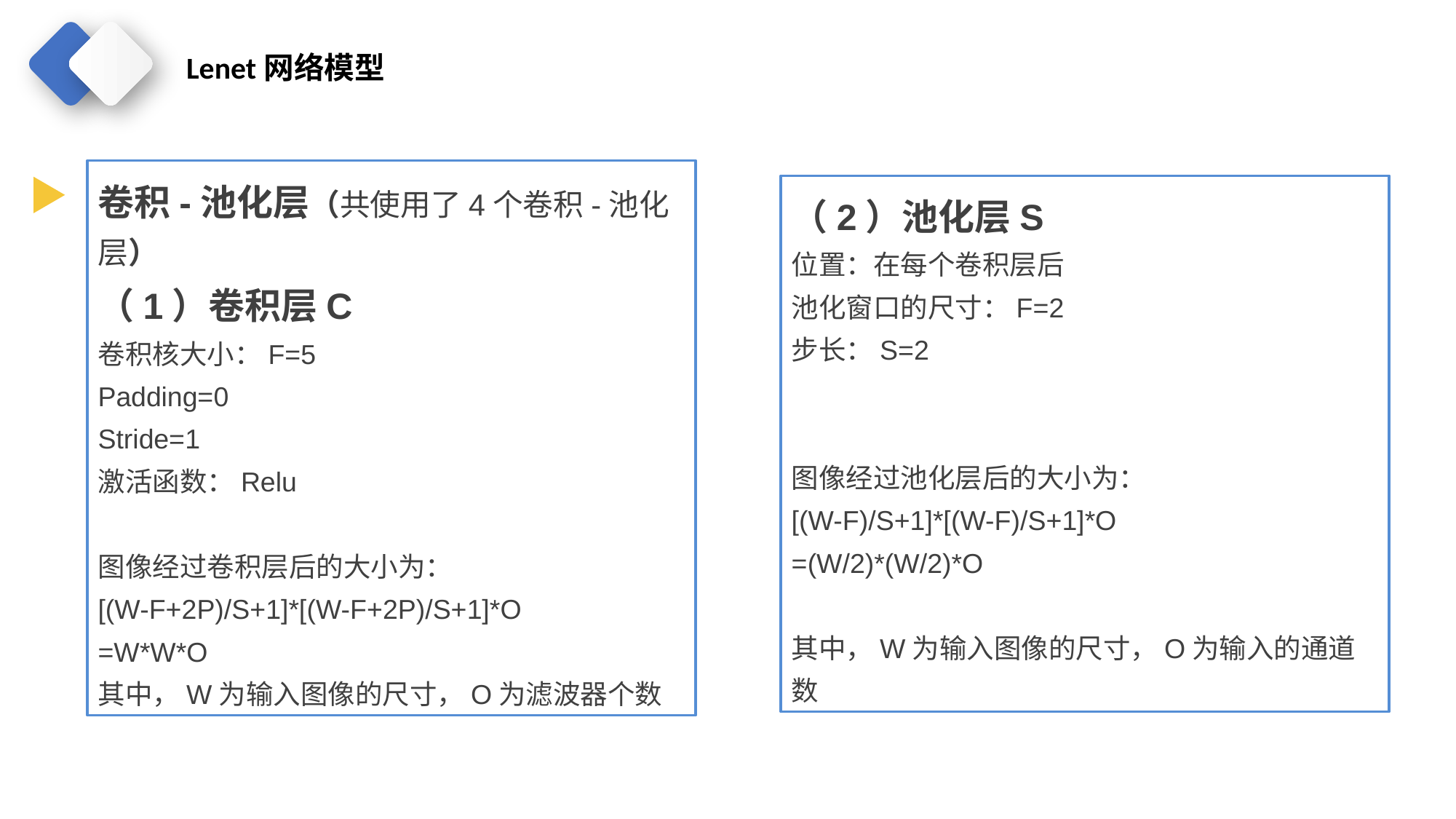

Lenet网络模型
卷积-池化层（共使用了4个卷积-池化层）
（1）卷积层C
卷积核大小：F=5
Padding=0
Stride=1
激活函数：Relu

图像经过卷积层后的大小为：
[(W-F+2P)/S+1]*[(W-F+2P)/S+1]*O
=W*W*O
其中，W为输入图像的尺寸，O为滤波器个数
（2）池化层S
位置：在每个卷积层后
池化窗口的尺寸：F=2
步长：S=2

图像经过池化层后的大小为：
[(W-F)/S+1]*[(W-F)/S+1]*O
=(W/2)*(W/2)*O

其中，W为输入图像的尺寸，O为输入的通道数